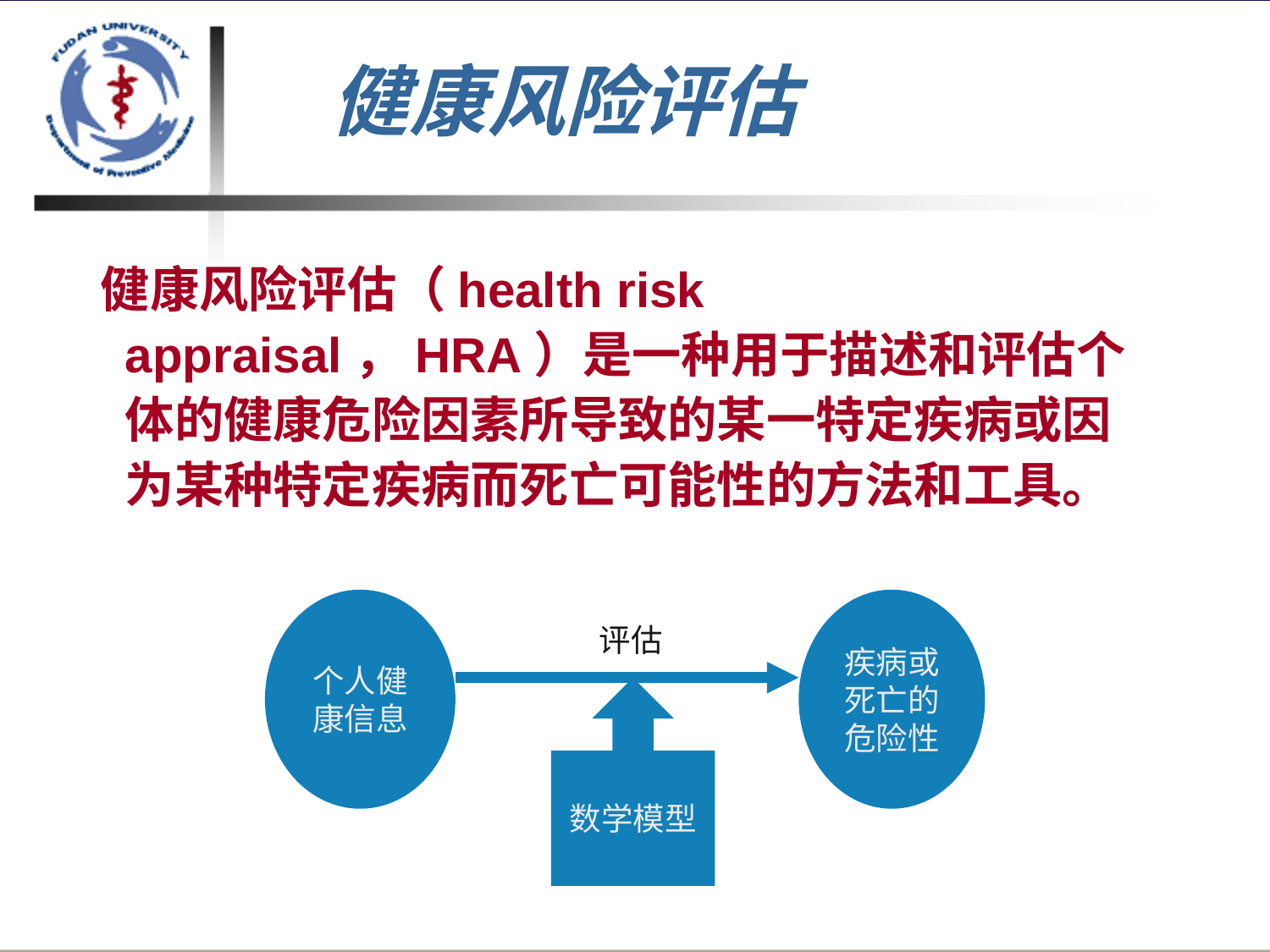

# 健康风险评估
 健康风险评估（health risk appraisal，HRA）是一种用于描述和评估个体的健康危险因素所导致的某一特定疾病或因为某种特定疾病而死亡可能性的方法和工具。

个人健康信息
疾病或死亡的危险性
评估
数学模型